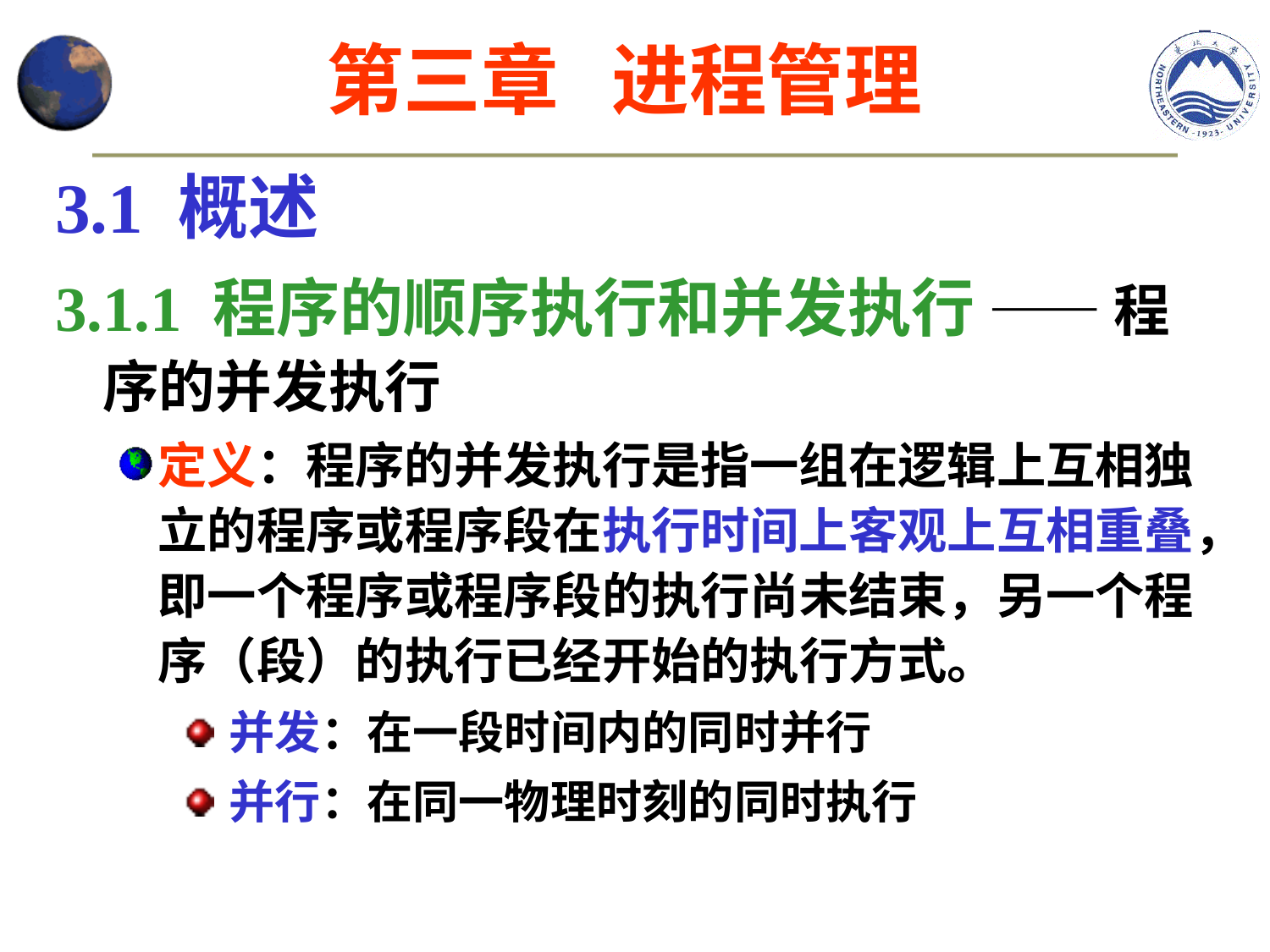

第三章   进程管理
3.1 概述
3.1.1 程序的顺序执行和并发执行 —— 程序的并发执行
定义：程序的并发执行是指一组在逻辑上互相独立的程序或程序段在执行时间上客观上互相重叠，即一个程序或程序段的执行尚未结束，另一个程序（段）的执行已经开始的执行方式。
并发：在一段时间内的同时并行
并行：在同一物理时刻的同时执行